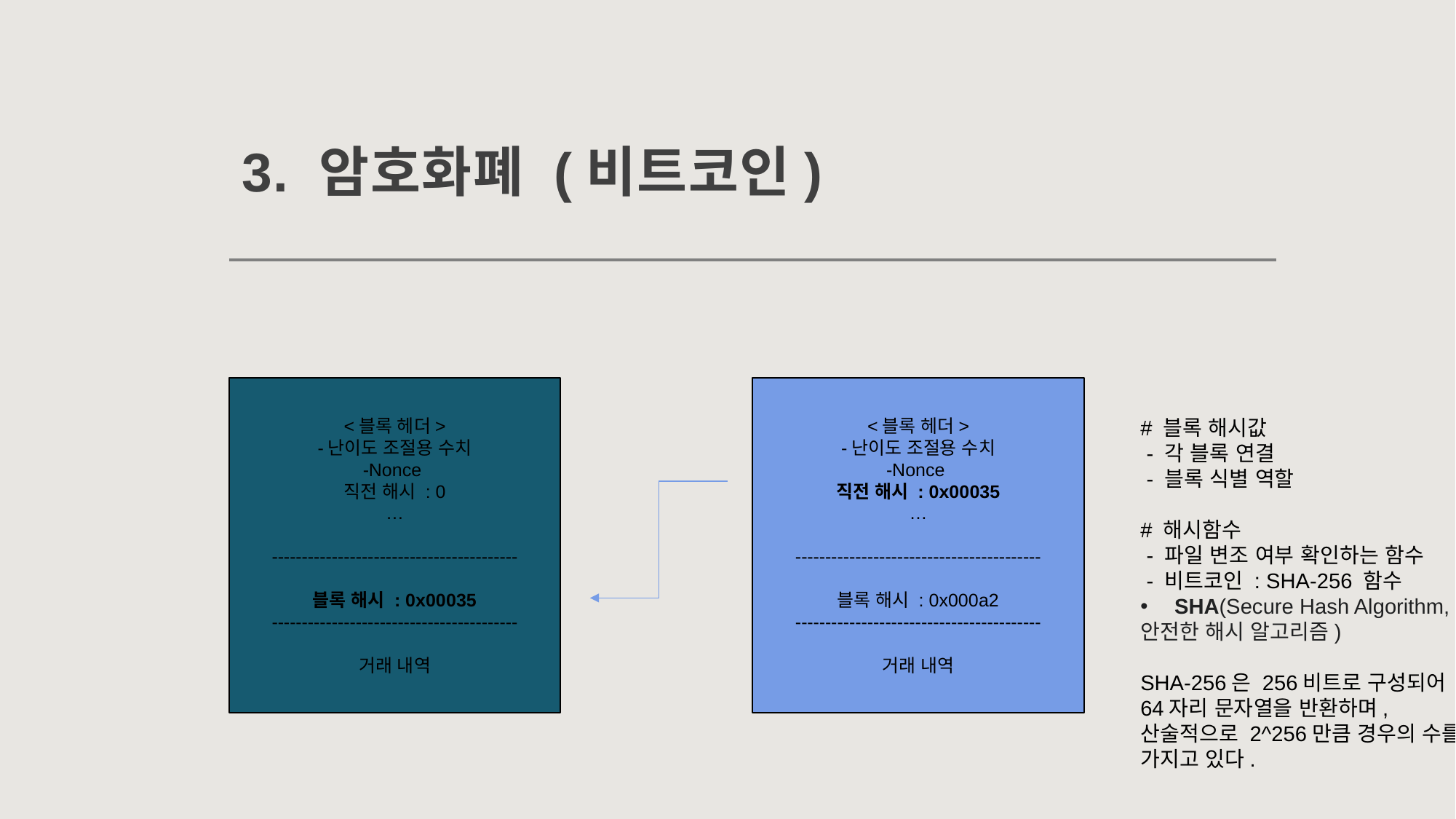

# 3. 암호화폐 (비트코인)
<블록 헤더>
-난이도 조절용 수치
-Nonce
직전 해시 : 0x00035
…

-----------------------------------------

블록 해시 : 0x000a2
-----------------------------------------

거래 내역
<블록 헤더>
-난이도 조절용 수치
-Nonce
직전 해시 : 0
…

-----------------------------------------

블록 해시 : 0x00035
-----------------------------------------

거래 내역
# 블록 해시값
 - 각 블록 연결
 - 블록 식별 역할

# 해시함수
 - 파일 변조 여부 확인하는 함수
 - 비트코인 : SHA-256 함수
SHA(Secure Hash Algorithm,
안전한 해시 알고리즘)

SHA-256은 256비트로 구성되어
64자리 문자열을 반환하며,
산술적으로 2^256만큼 경우의 수를
가지고 있다.